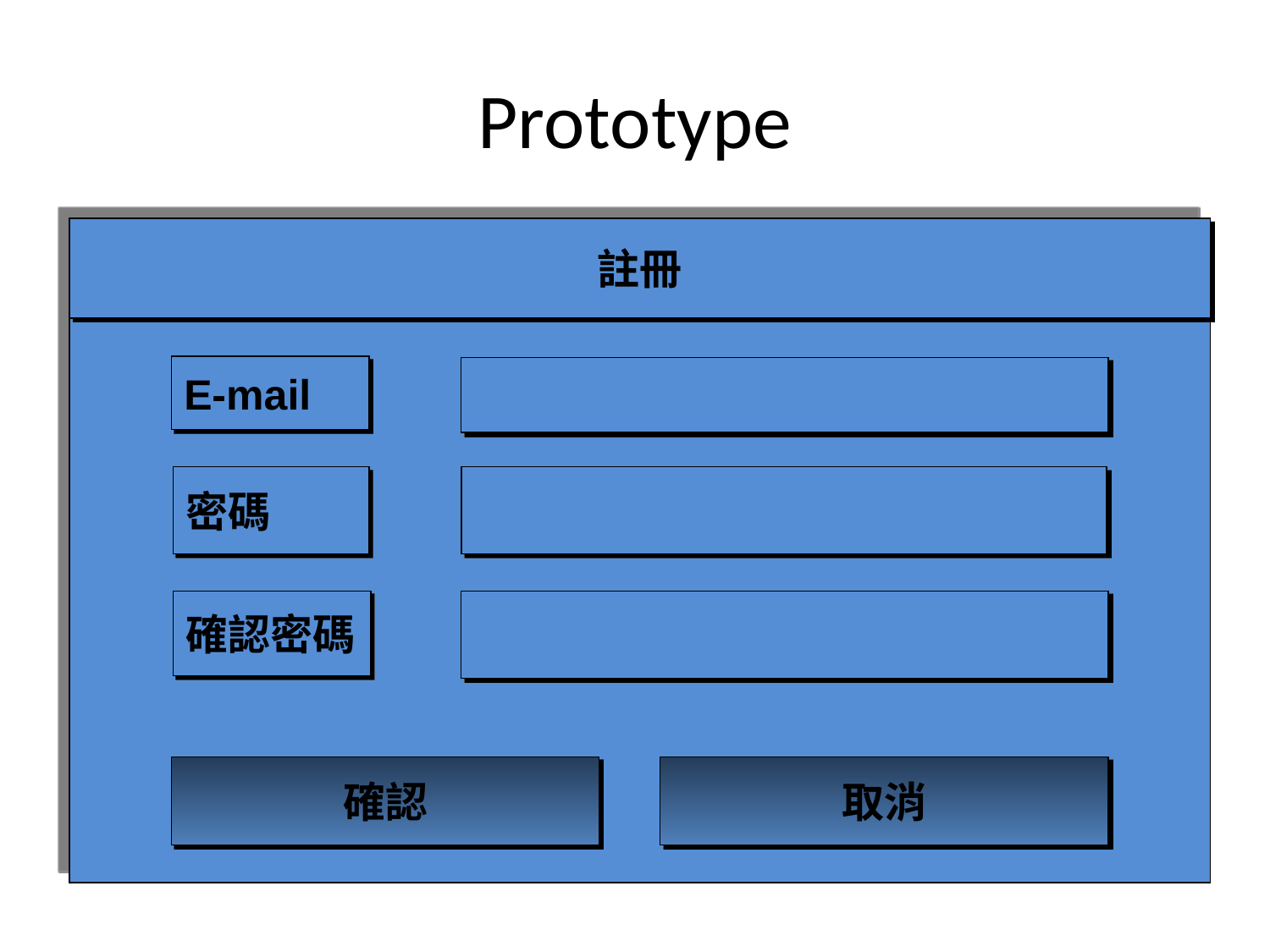

# Prototype

註冊
E-mail

確認密碼

確認
取消
密碼